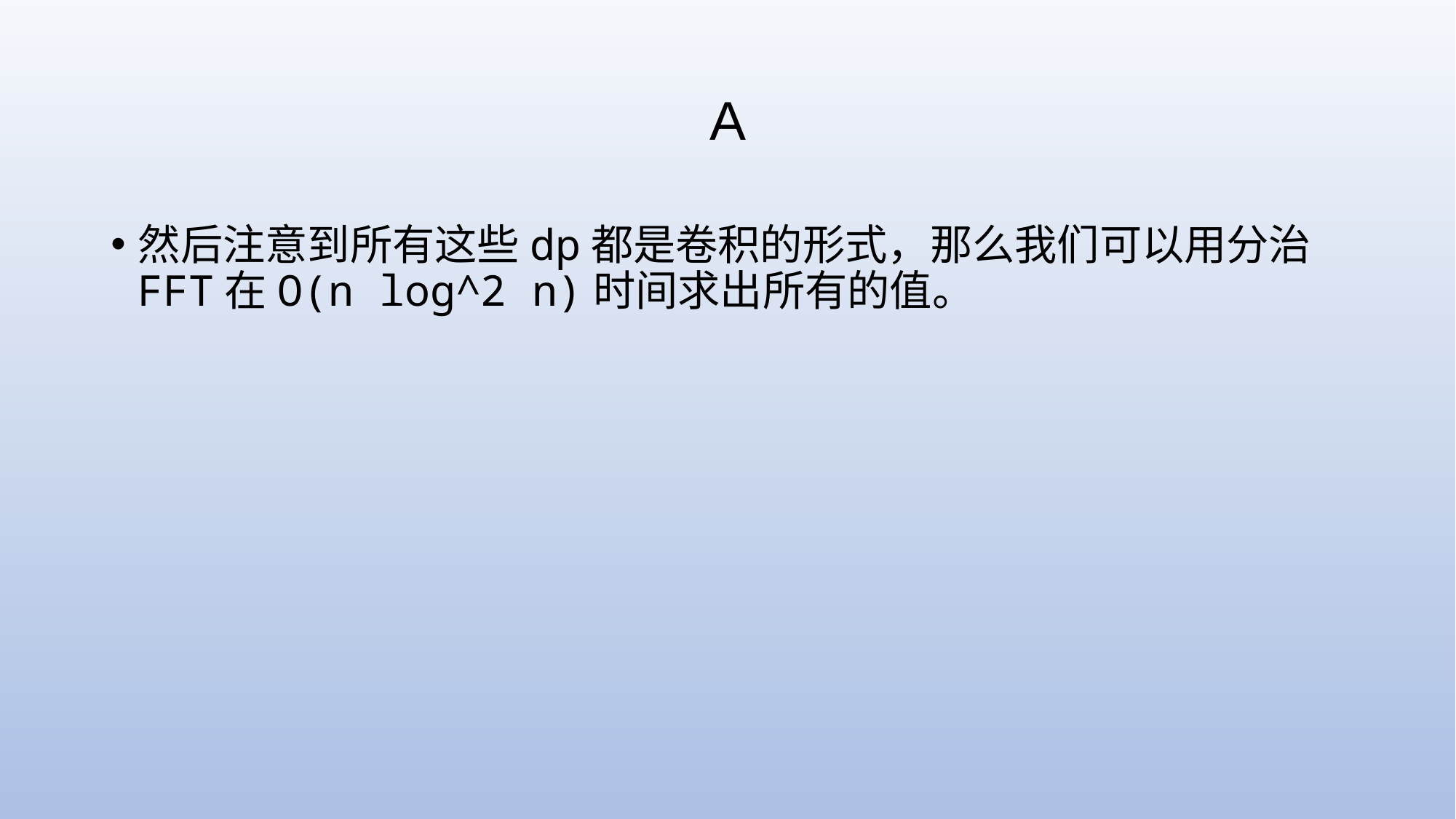

# A
然后注意到所有这些dp都是卷积的形式，那么我们可以用分治FFT在O(n log^2 n)时间求出所有的值。